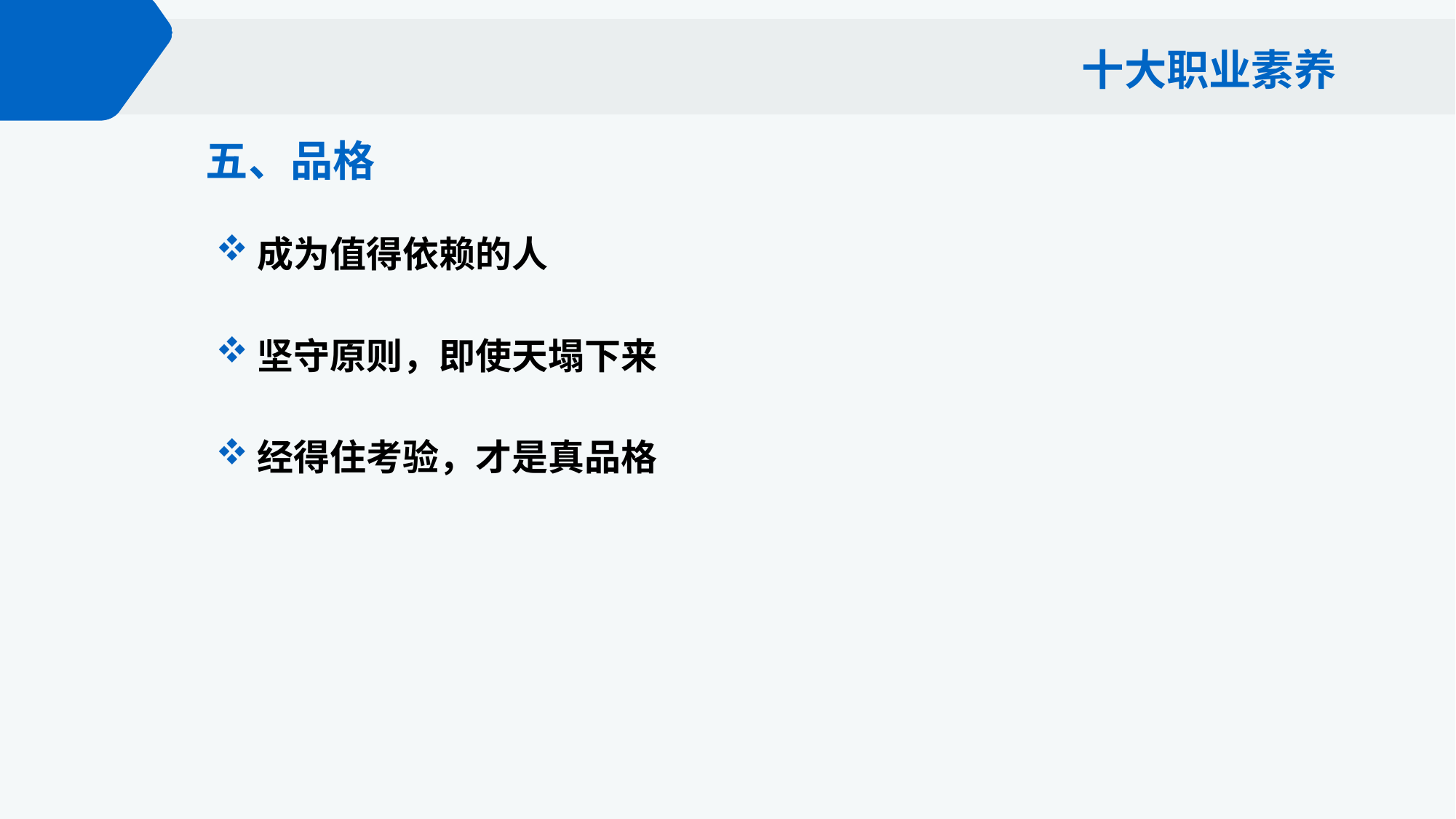

十大职业素养
五、品格
成为值得依赖的人

坚守原则，即使天塌下来

经得住考验，才是真品格